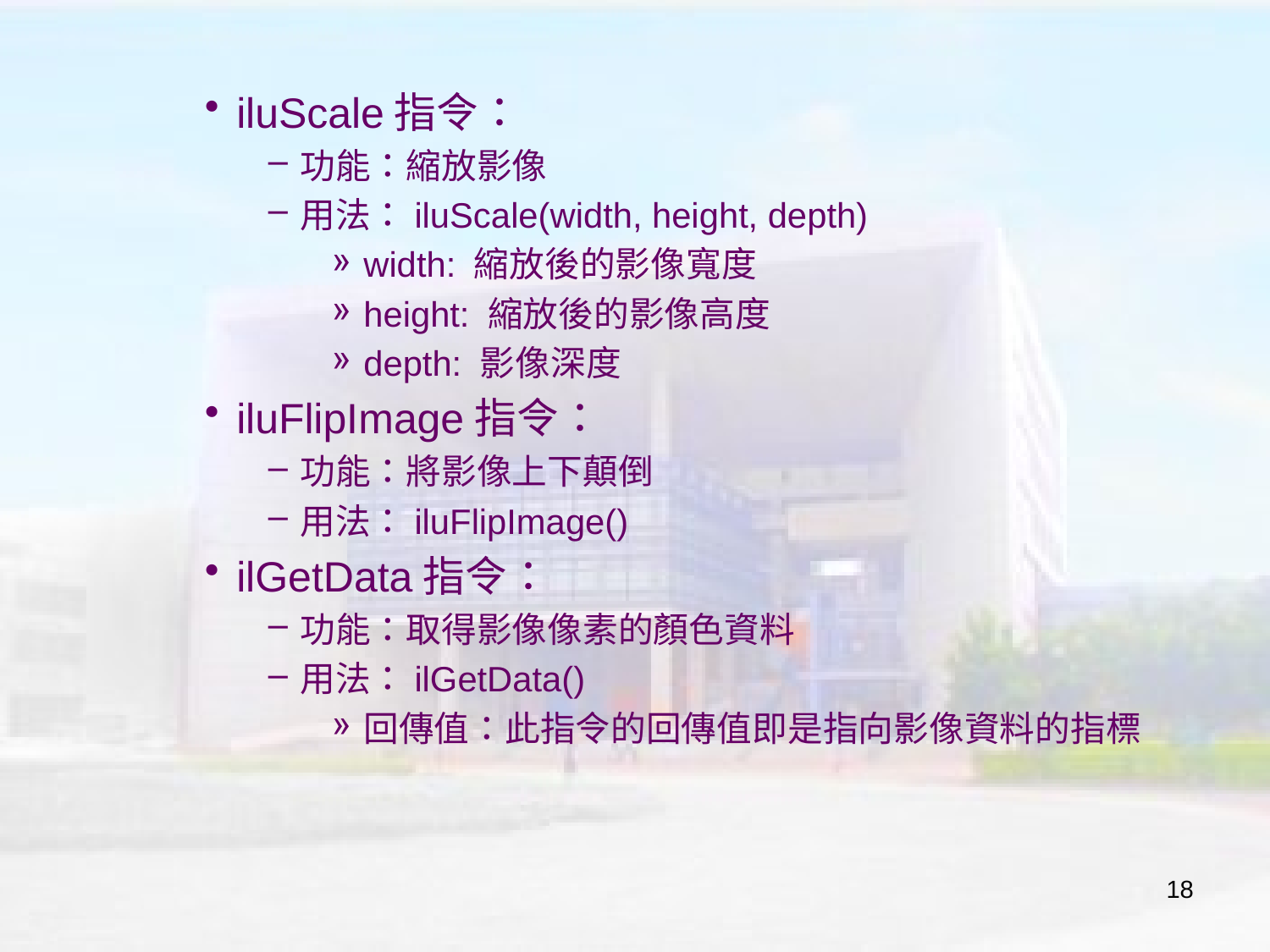

iluScale指令：
功能：縮放影像
用法：iluScale(width, height, depth)
width: 縮放後的影像寬度
height: 縮放後的影像高度
depth: 影像深度
iluFlipImage指令：
功能：將影像上下顛倒
用法：iluFlipImage()
ilGetData指令：
功能：取得影像像素的顏色資料
用法：ilGetData()
回傳值：此指令的回傳值即是指向影像資料的指標

18